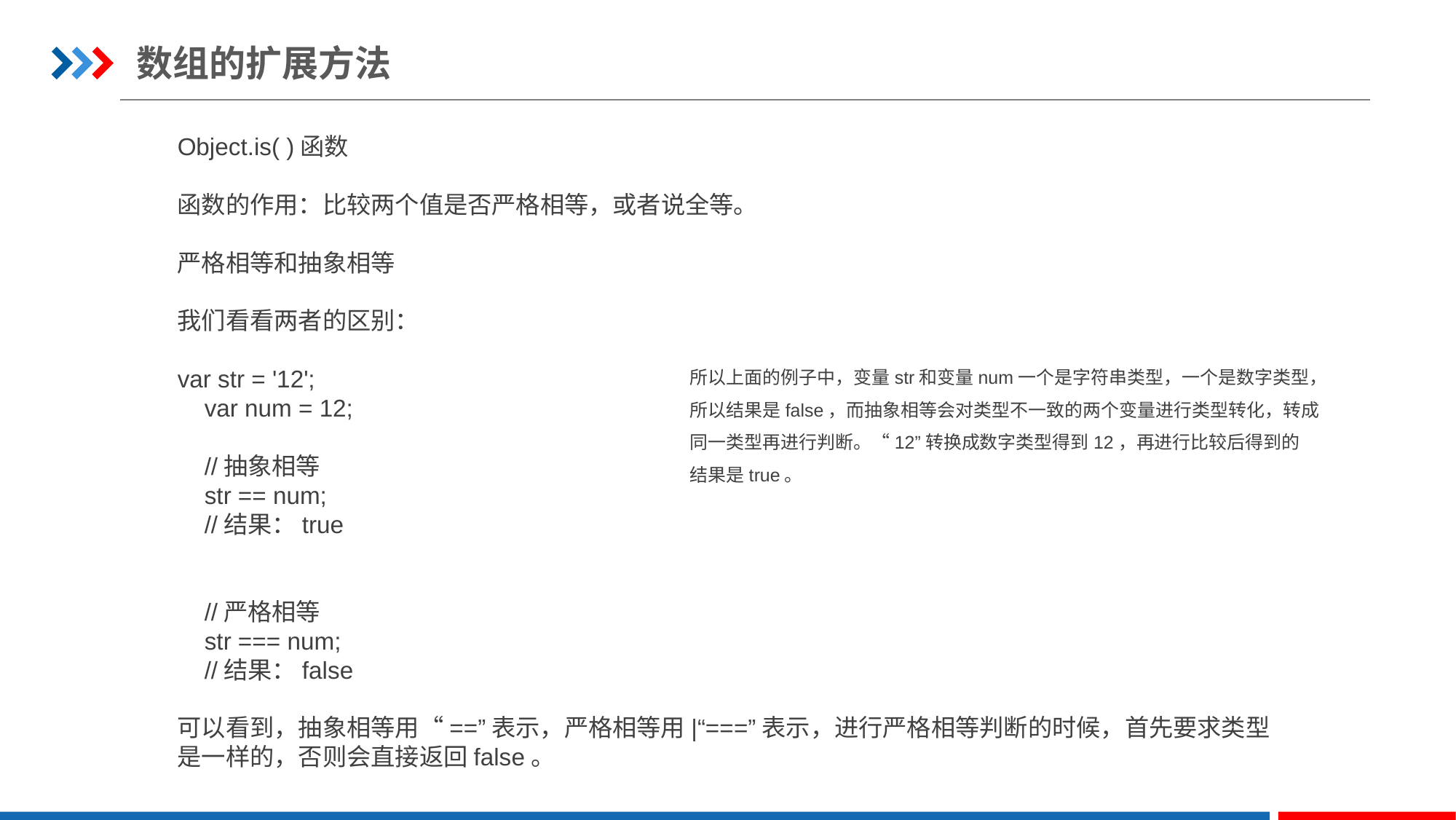

数组的扩展方法
Object.is( )函数

函数的作用：比较两个值是否严格相等，或者说全等。

严格相等和抽象相等

我们看看两者的区别：

var str = '12';
    var num = 12;

    //抽象相等
    str == num;
    //结果：true

    //严格相等
    str === num;
    //结果：false

可以看到，抽象相等用“==”表示，严格相等用|“===”表示，进行严格相等判断的时候，首先要求类型
是一样的，否则会直接返回false。
所以上面的例子中，变量str和变量num一个是字符串类型，一个是数字类型，
所以结果是false，而抽象相等会对类型不一致的两个变量进行类型转化，转成
同一类型再进行判断。“12”转换成数字类型得到12，再进行比较后得到的
结果是true。